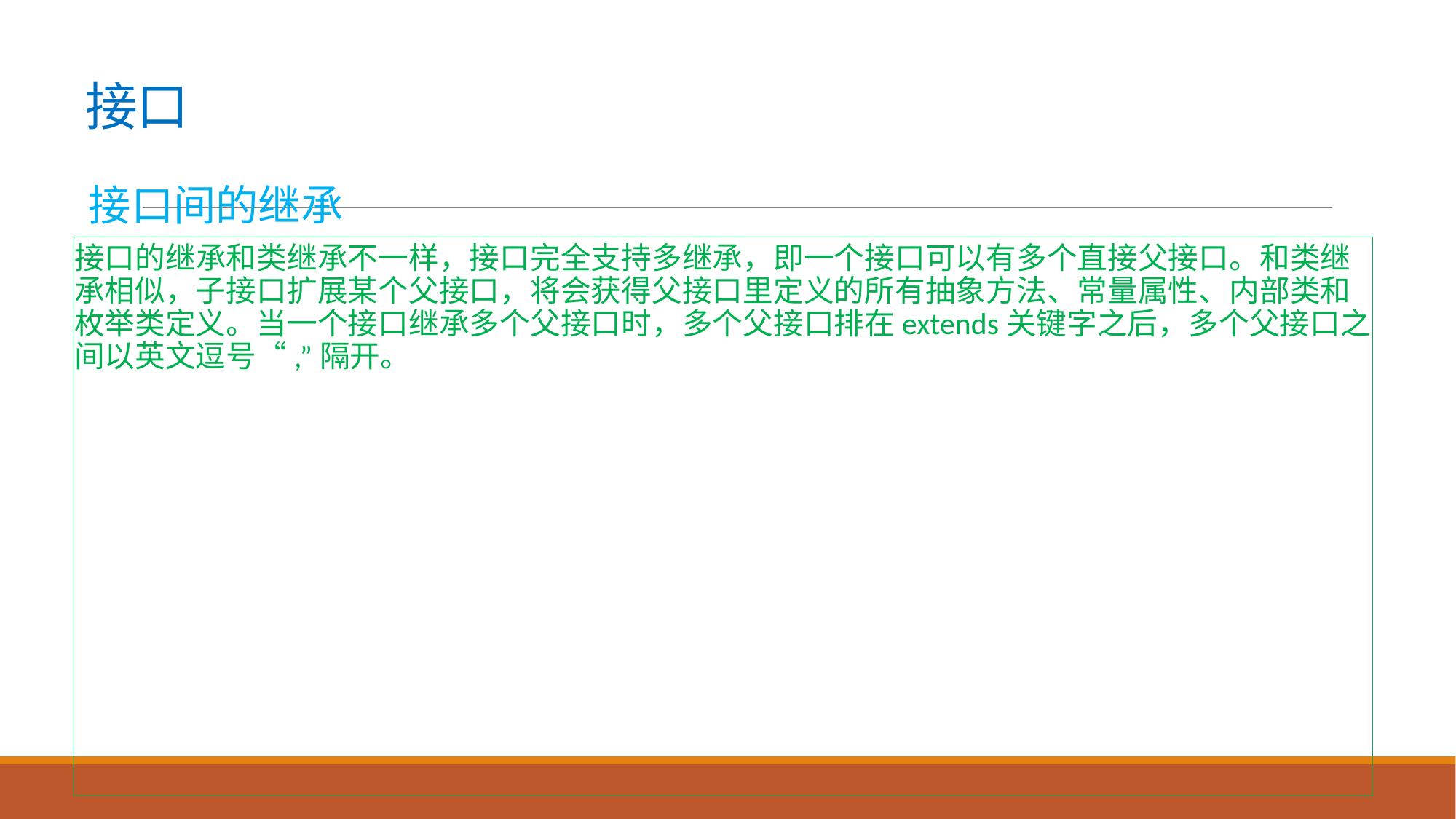

# 接口
接口间的继承
接口的继承和类继承不一样，接口完全支持多继承，即一个接口可以有多个直接父接口。和类继承相似，子接口扩展某个父接口，将会获得父接口里定义的所有抽象方法、常量属性、内部类和枚举类定义。当一个接口继承多个父接口时，多个父接口排在extends关键字之后，多个父接口之间以英文逗号“,”隔开。